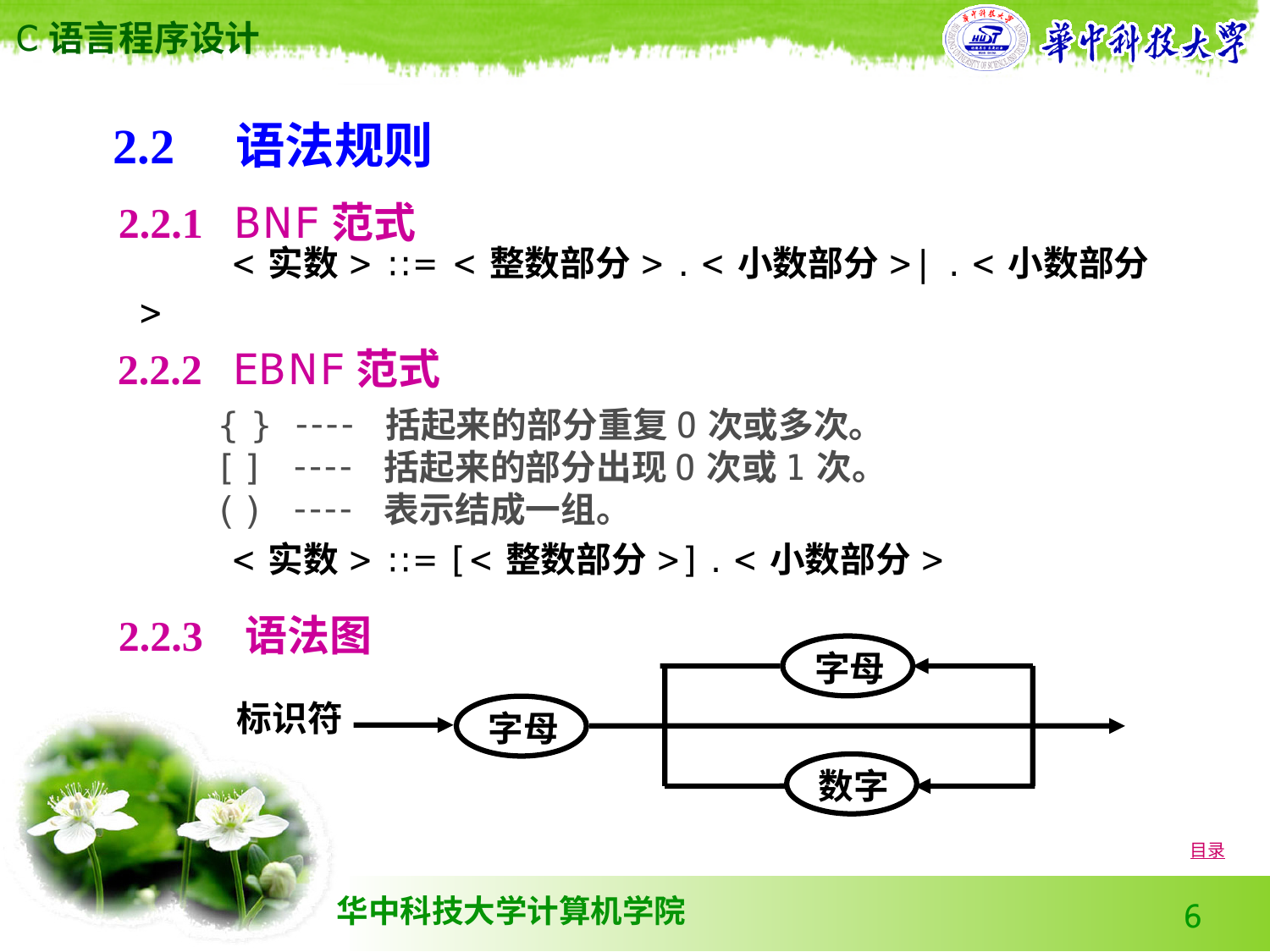

2.2　语法规则
2.2.1   BNF范式
         <实数> ::= <整数部分> . <小数部分>| . <小数部分>
2.2.2   EBNF范式
        { }  ----  括起来的部分重复0次或多次。
        [ ]   ----  括起来的部分出现0次或1次。
        ( )   ----  表示结成一组。
         <实数> ::= [<整数部分>] . <小数部分>
2.2.3   语法图

字母

标识符

字母

数字

目录
6